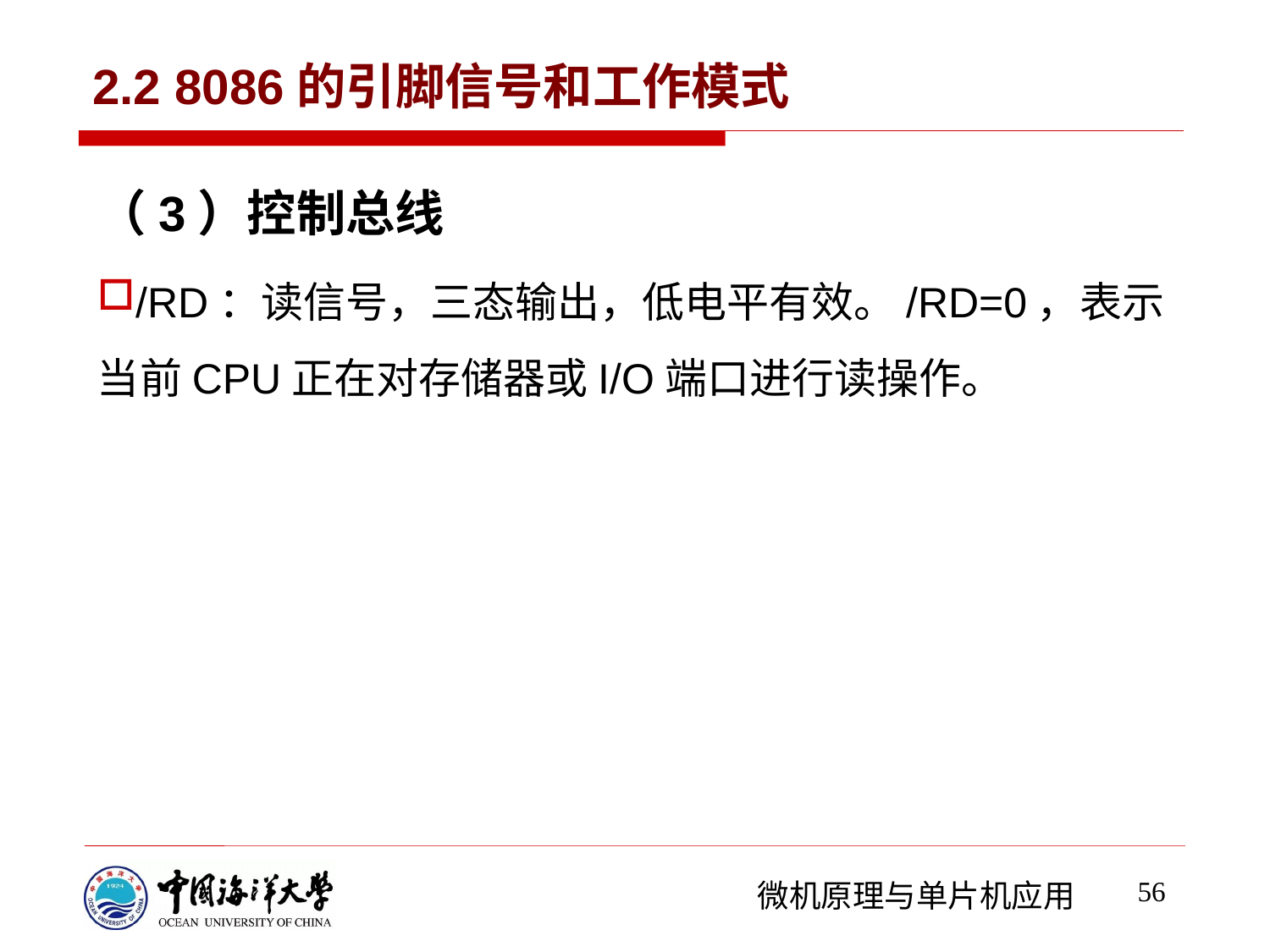

# 2.2 8086的引脚信号和工作模式
（3）控制总线
/RD：读信号，三态输出，低电平有效。/RD=0，表示当前CPU正在对存储器或I/O端口进行读操作。

56